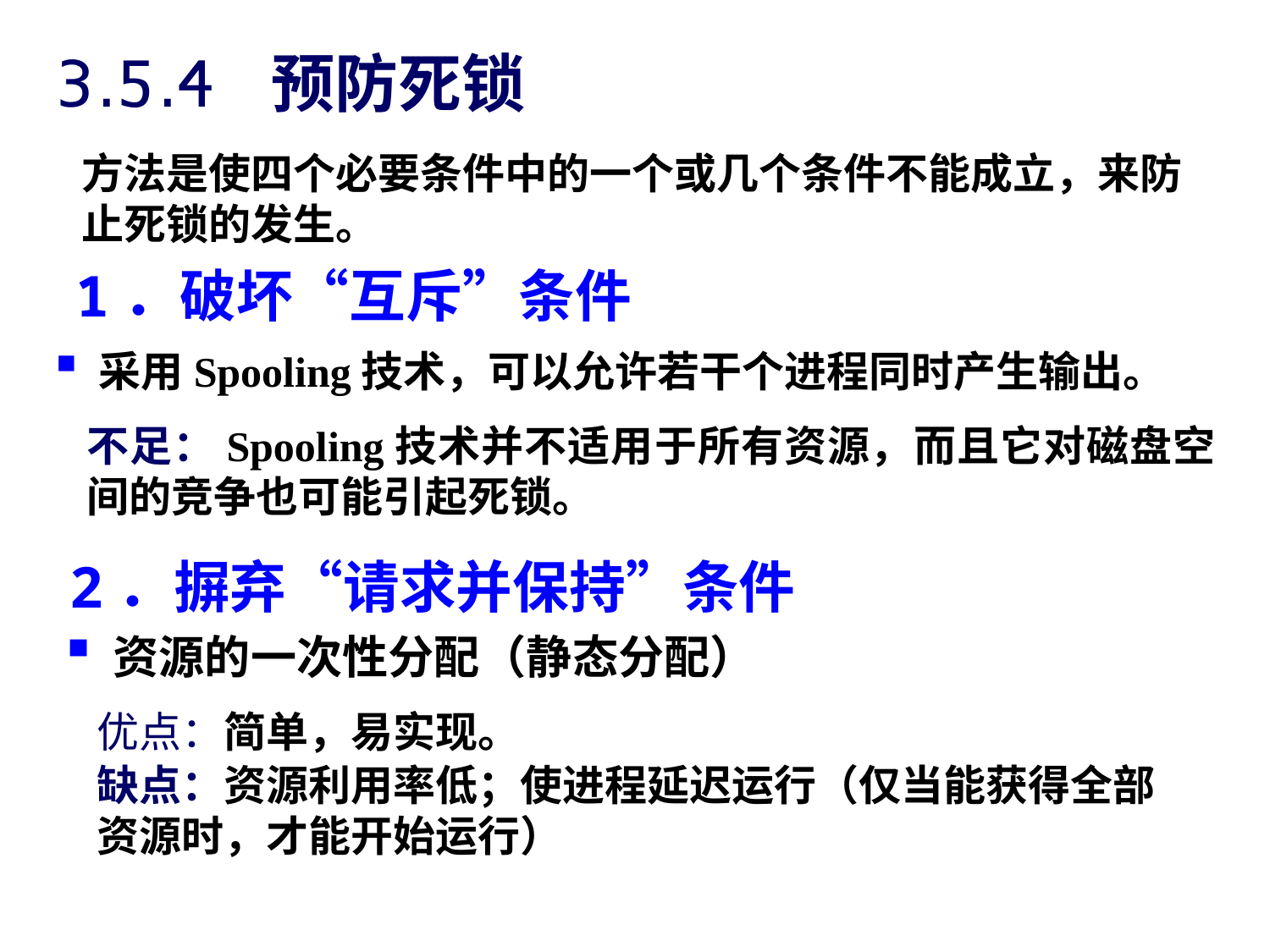

# 3.5.4  预防死锁
方法是使四个必要条件中的一个或几个条件不能成立，来防止死锁的发生。
1．破坏“互斥”条件
 采用Spooling技术，可以允许若干个进程同时产生输出。
不足：Spooling技术并不适用于所有资源，而且它对磁盘空间的竞争也可能引起死锁。
2．摒弃“请求并保持”条件
 资源的一次性分配（静态分配）
优点：简单，易实现。
缺点：资源利用率低；使进程延迟运行（仅当能获得全部资源时，才能开始运行）
95